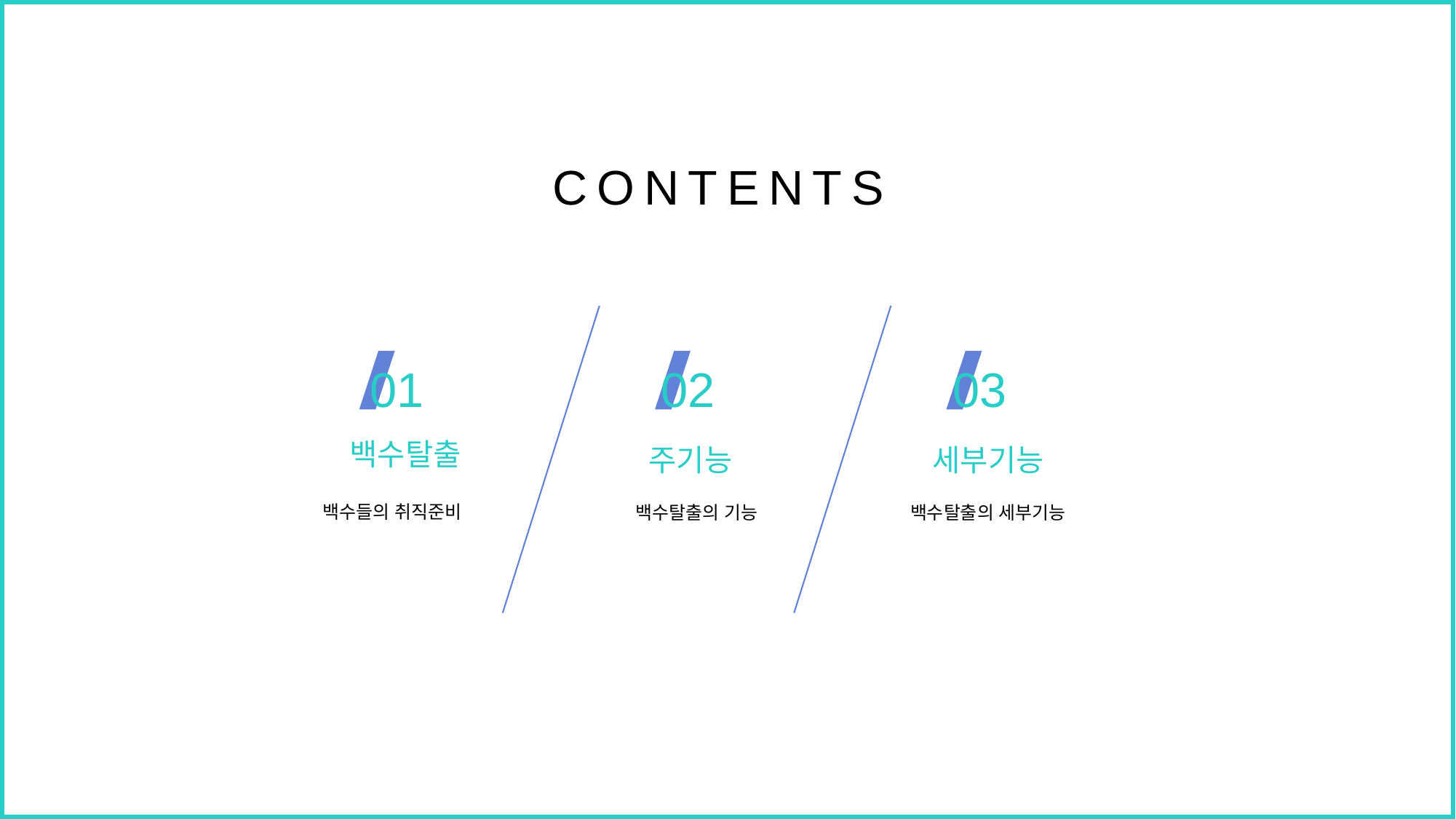

CONTENTS

01
02
03
백수탈출
주기능
세부기능
백수들의 취직준비
백수탈출의 세부기능
백수탈출의 기능